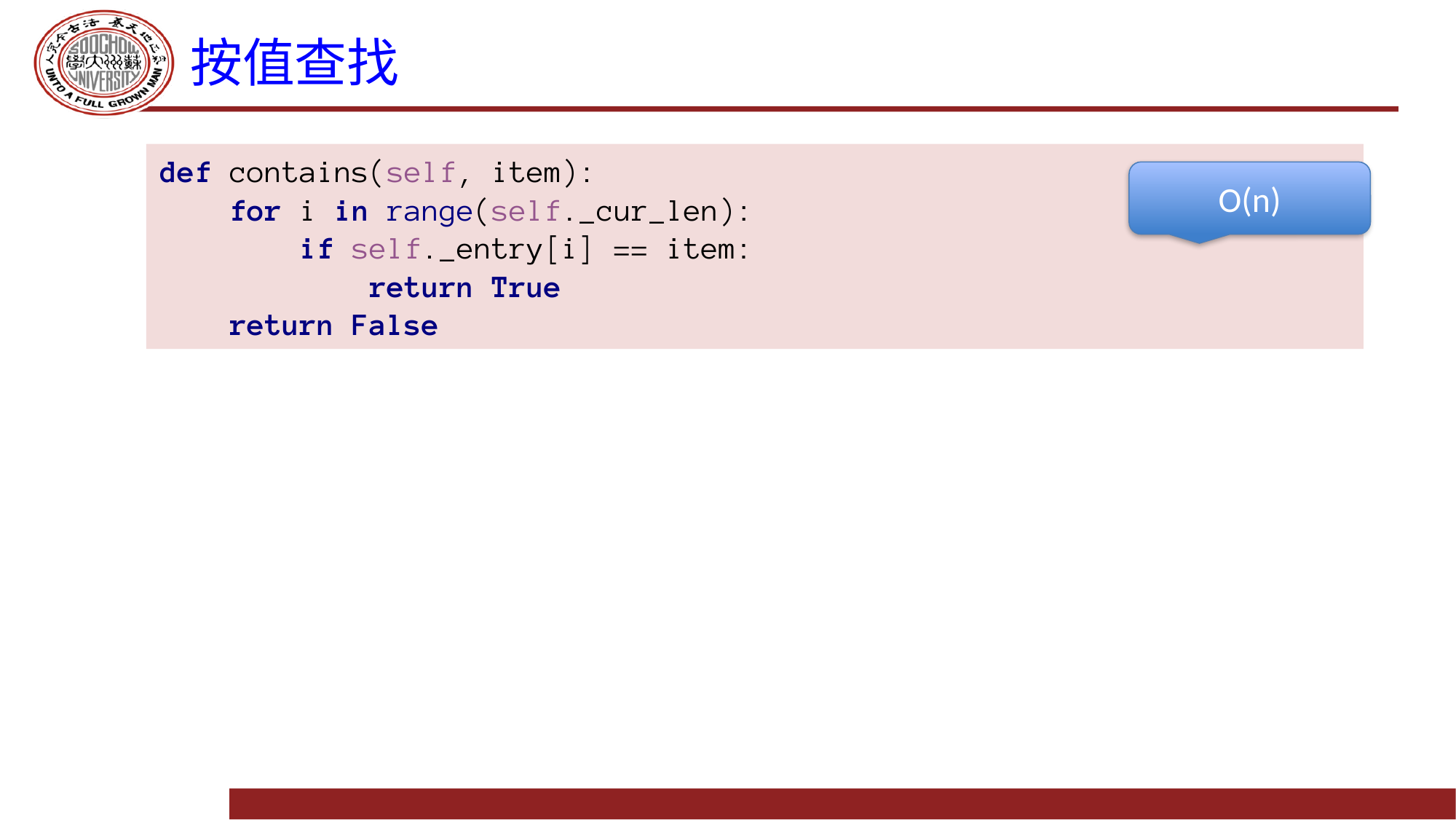

# 按值查找
def contains(self, item):
    for i in range(self._cur_len):
        if self._entry[i] == item:
            return True
    return False
O(n)